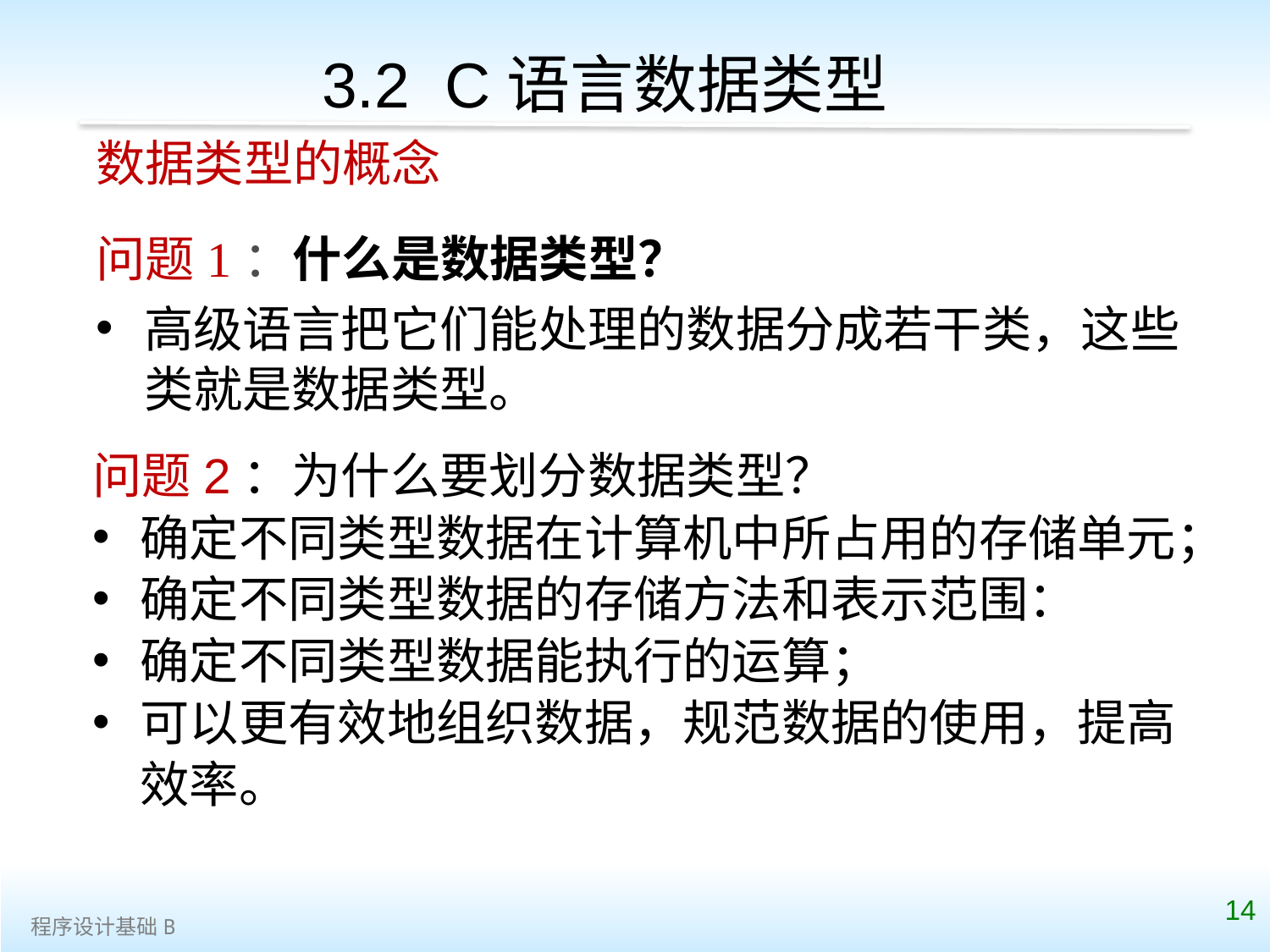

# 3.2  C语言数据类型
数据类型的概念
问题1：什么是数据类型？
高级语言把它们能处理的数据分成若干类，这些类就是数据类型。
问题2：为什么要划分数据类型？
确定不同类型数据在计算机中所占用的存储单元；
确定不同类型数据的存储方法和表示范围：
确定不同类型数据能执行的运算；
可以更有效地组织数据，规范数据的使用，提高效率。

14